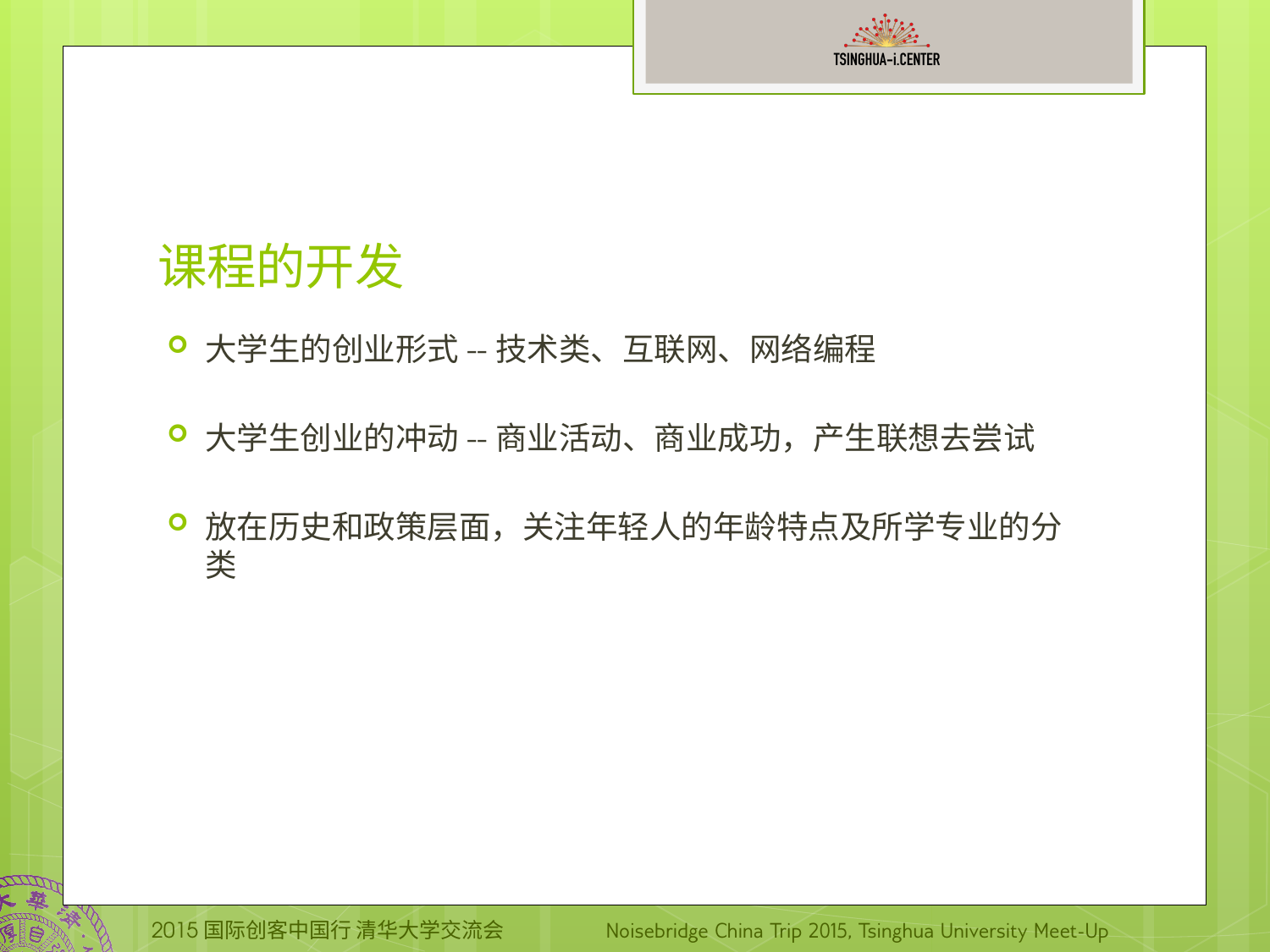

# 课程的开发
大学生的创业形式--技术类、互联网、网络编程

大学生创业的冲动--商业活动、商业成功，产生联想去尝试

放在历史和政策层面，关注年轻人的年龄特点及所学专业的分类